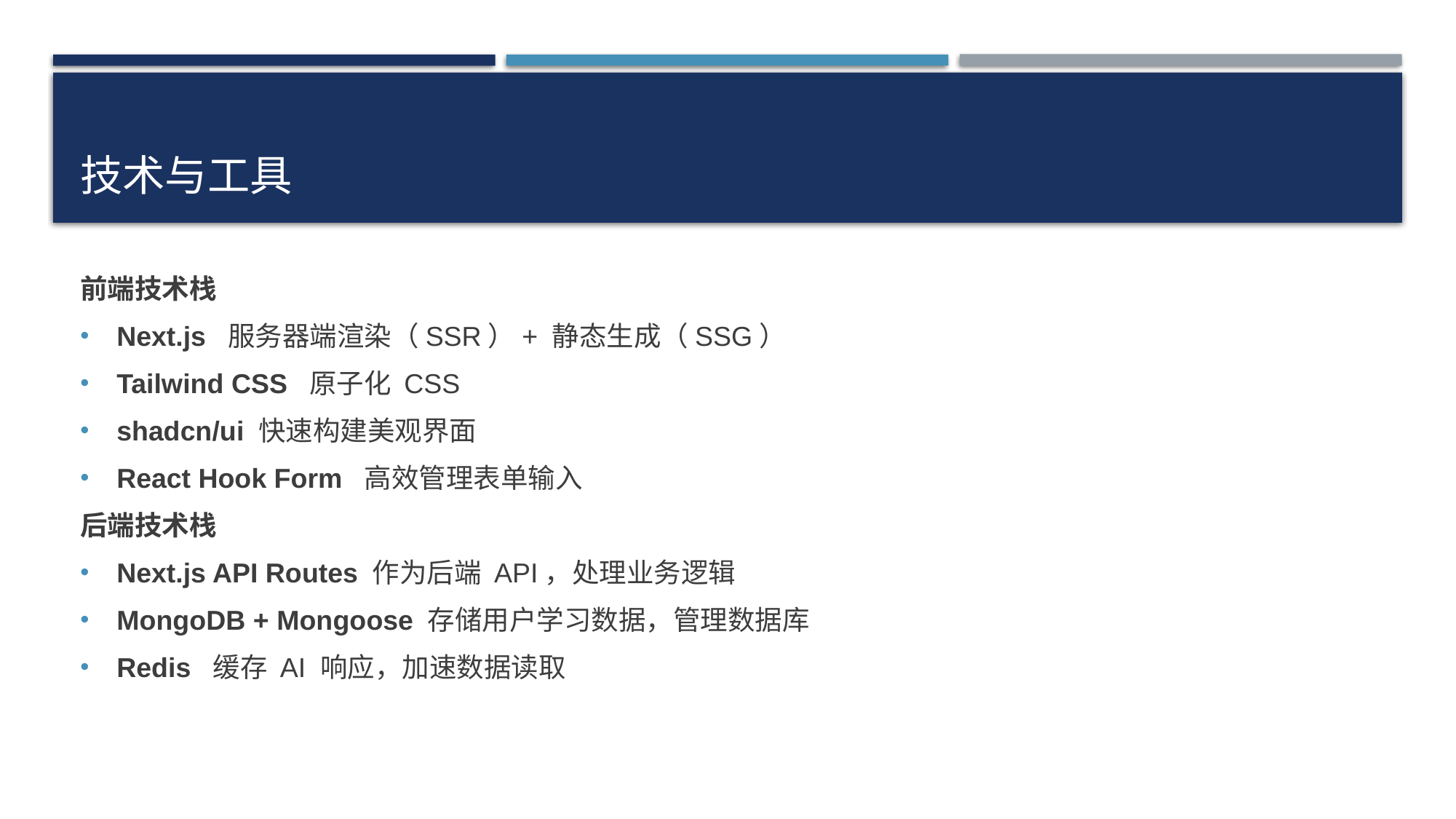

# 技术与工具
前端技术栈
Next.js  服务器端渲染（SSR）+ 静态生成（SSG）
Tailwind CSS  原子化 CSS
shadcn/ui 快速构建美观界面
React Hook Form  高效管理表单输入
后端技术栈
Next.js API Routes 作为后端 API，处理业务逻辑
MongoDB + Mongoose 存储用户学习数据，管理数据库
Redis  缓存 AI 响应，加速数据读取